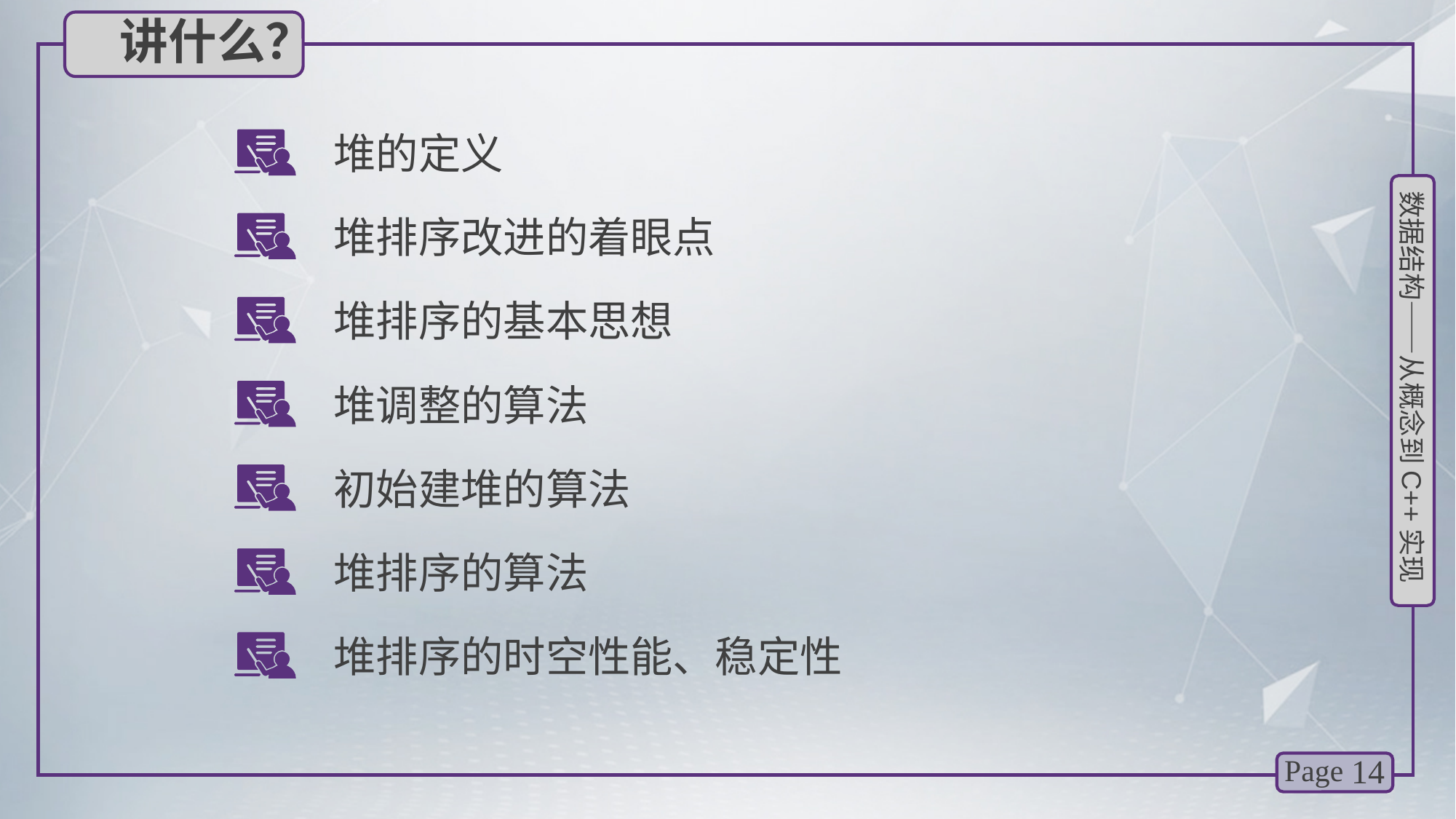

讲什么？

堆的定义

堆排序改进的着眼点

堆排序的基本思想

堆调整的算法

初始建堆的算法

堆排序的算法

堆排序的时空性能、稳定性